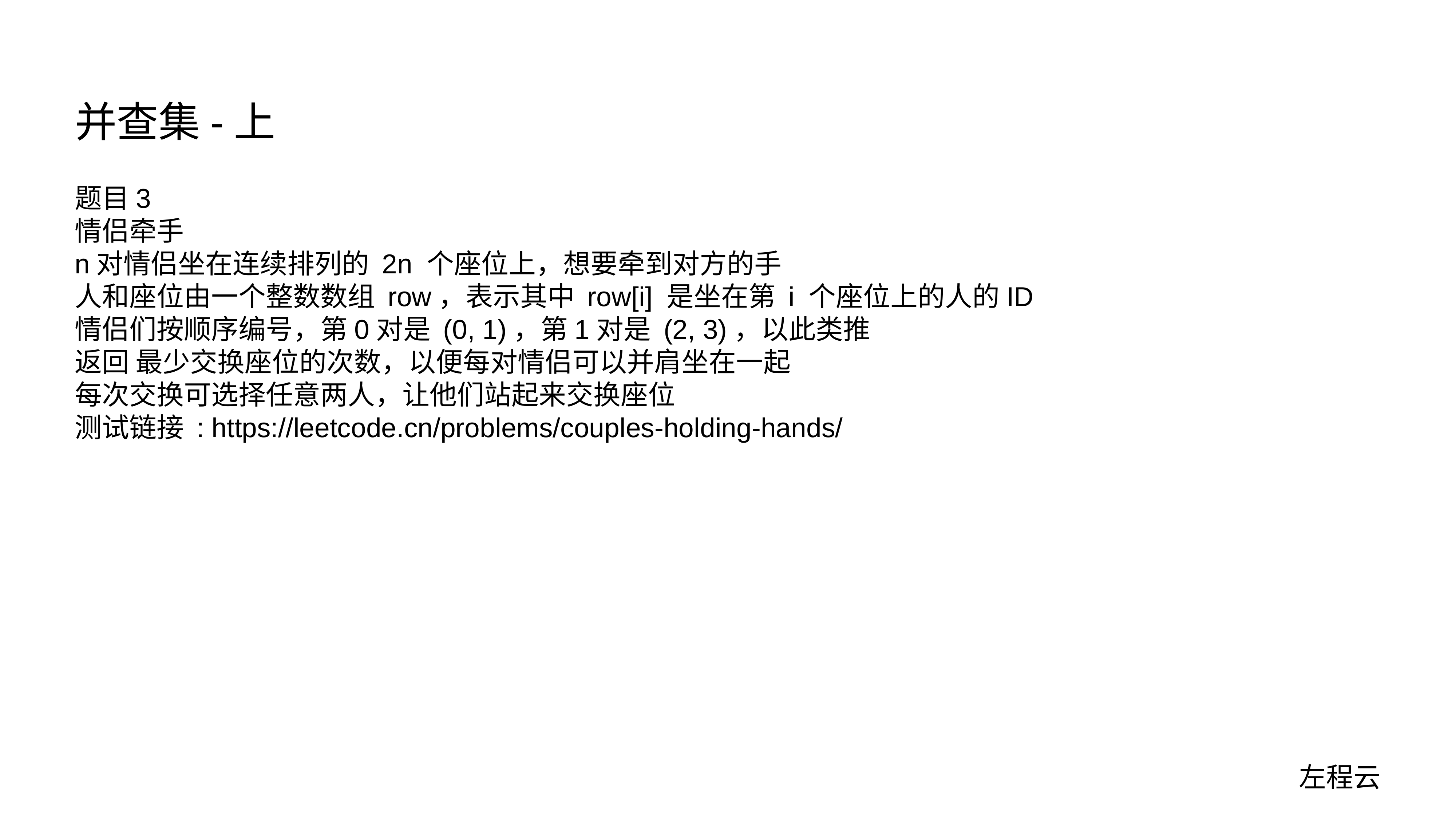

# 并查集-上
题目3
情侣牵手
n对情侣坐在连续排列的 2n 个座位上，想要牵到对方的手
人和座位由一个整数数组 row，表示其中 row[i] 是坐在第 i 个座位上的人的ID
情侣们按顺序编号，第0对是 (0, 1)，第1对是 (2, 3)，以此类推
返回 最少交换座位的次数，以便每对情侣可以并肩坐在一起
每次交换可选择任意两人，让他们站起来交换座位
测试链接 : https://leetcode.cn/problems/couples-holding-hands/
左程云